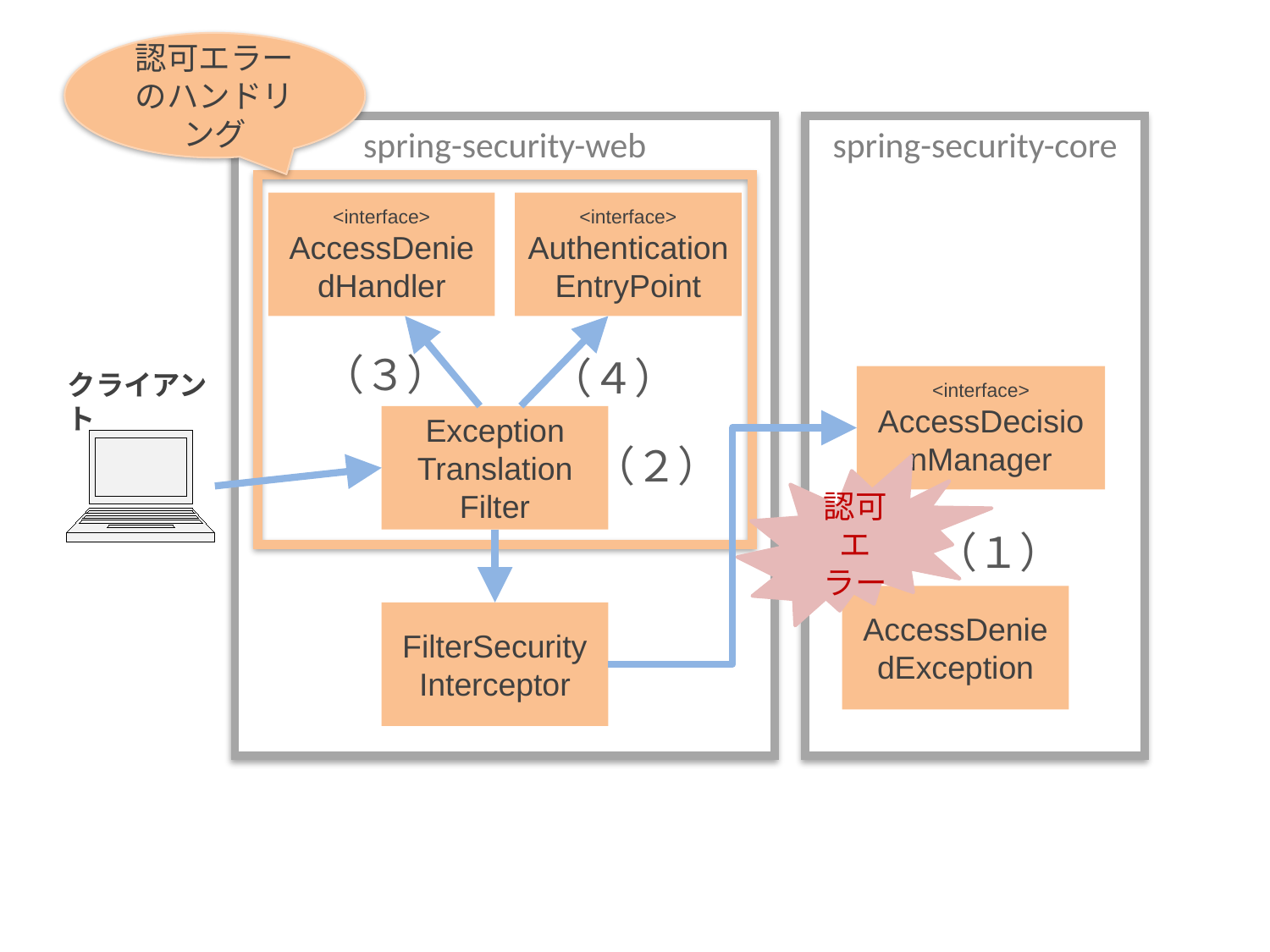

認可エラーのハンドリング
spring-security-web
spring-security-core

<interface>
AccessDeniedHandler
<interface>
Authentication
EntryPoint
（３）
（４）
クライアント
<interface>
AccessDecisionManager
Exception
Translation
Filter

（２）
認可
エラー
（１）
AccessDeniedException
FilterSecurity
Interceptor